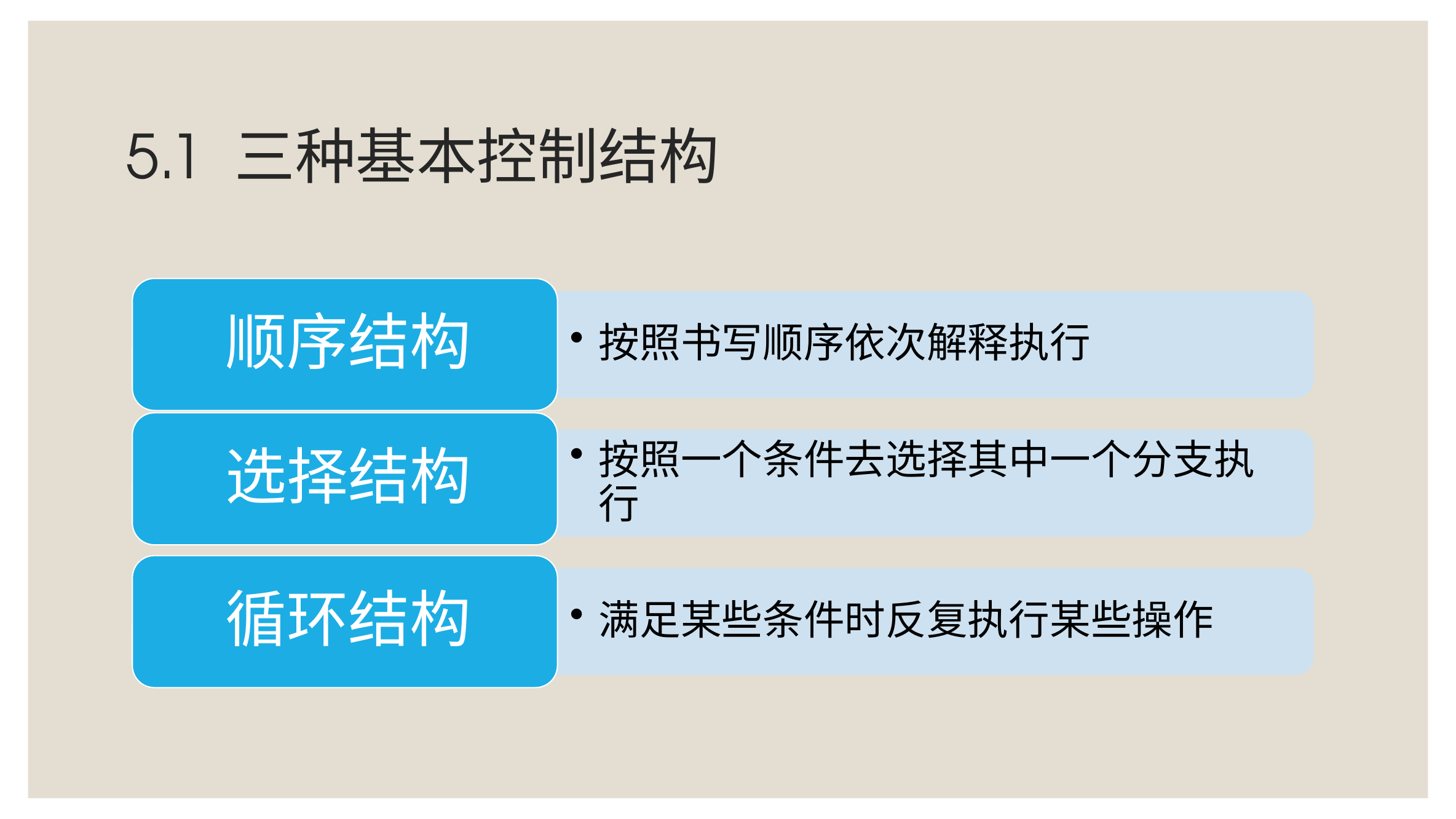

# 5.1 三种基本控制结构
按照书写顺序依次解释执行
顺序结构
按照一个条件去选择其中一个分支执行
选择结构
满足某些条件时反复执行某些操作
循环结构